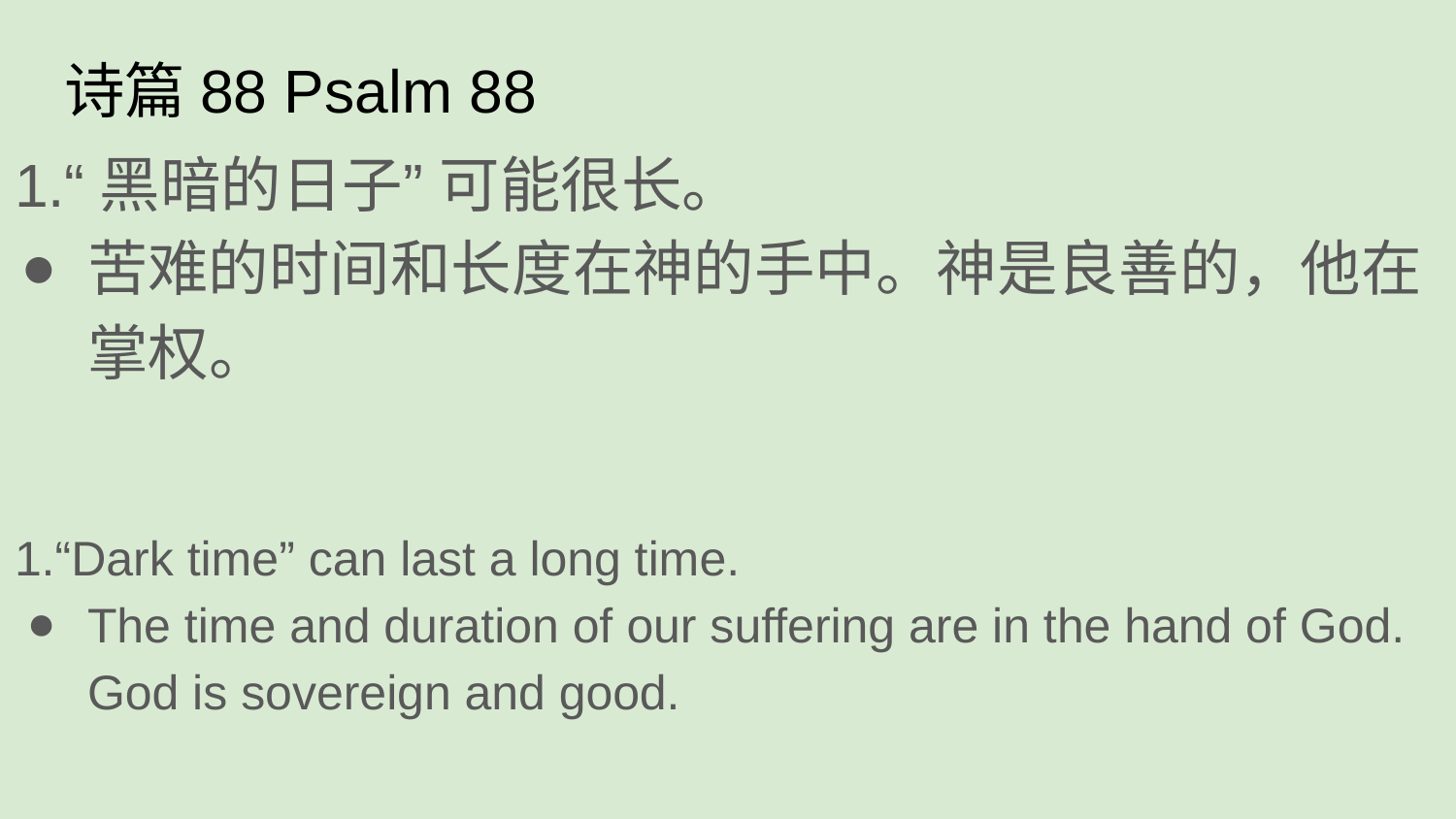

# 诗篇88 Psalm 88
1.“黑暗的日子” 可能很长。
苦难的时间和长度在神的手中。神是良善的，他在掌权。

1.“Dark time” can last a long time.
The time and duration of our suffering are in the hand of God. God is sovereign and good.